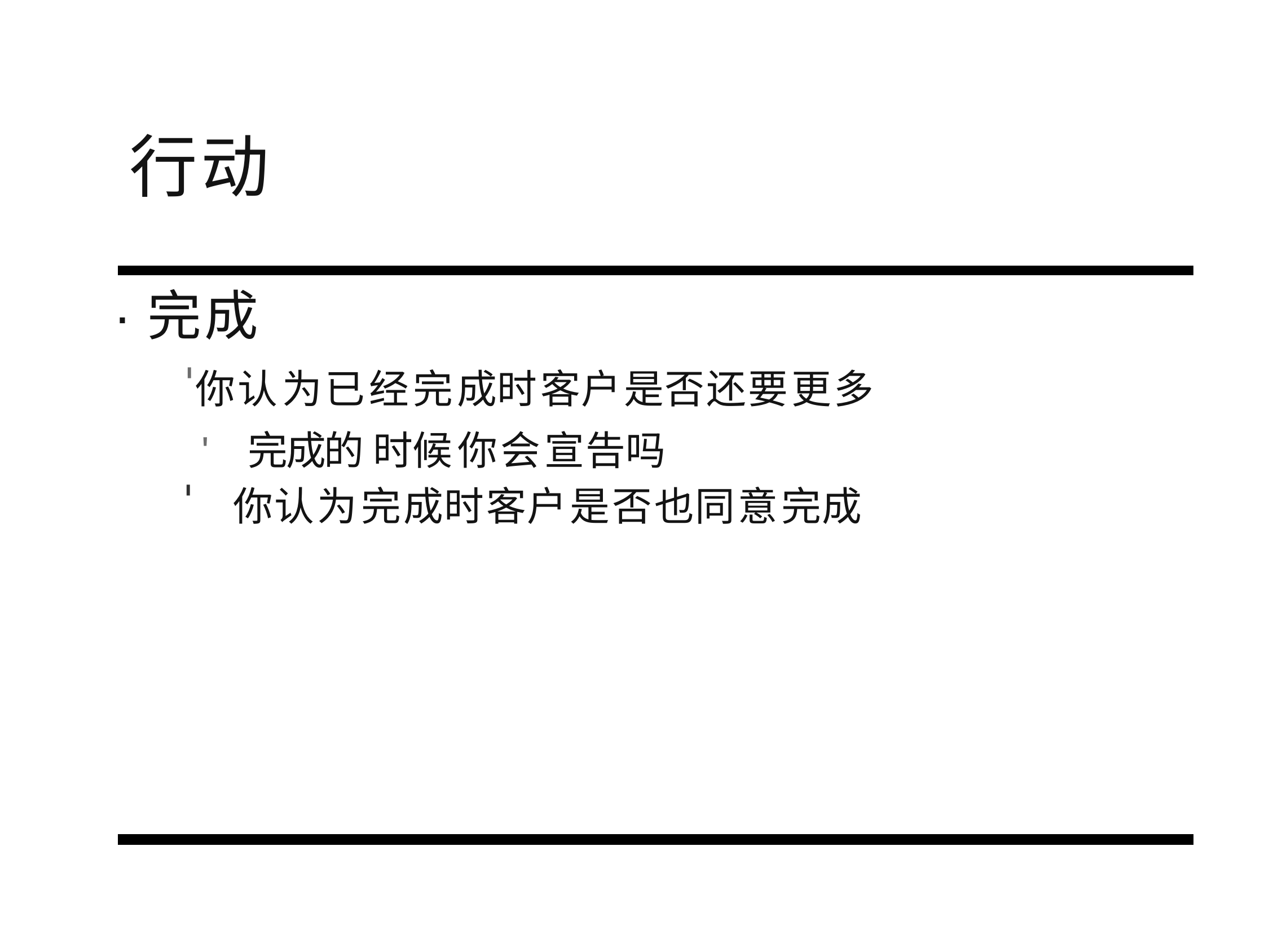

# 行动
·完成
你认为已经完成时客户是否还要更多  ' 完成的 时候你会宣告吗
你认为完成时客户是否也同意完成